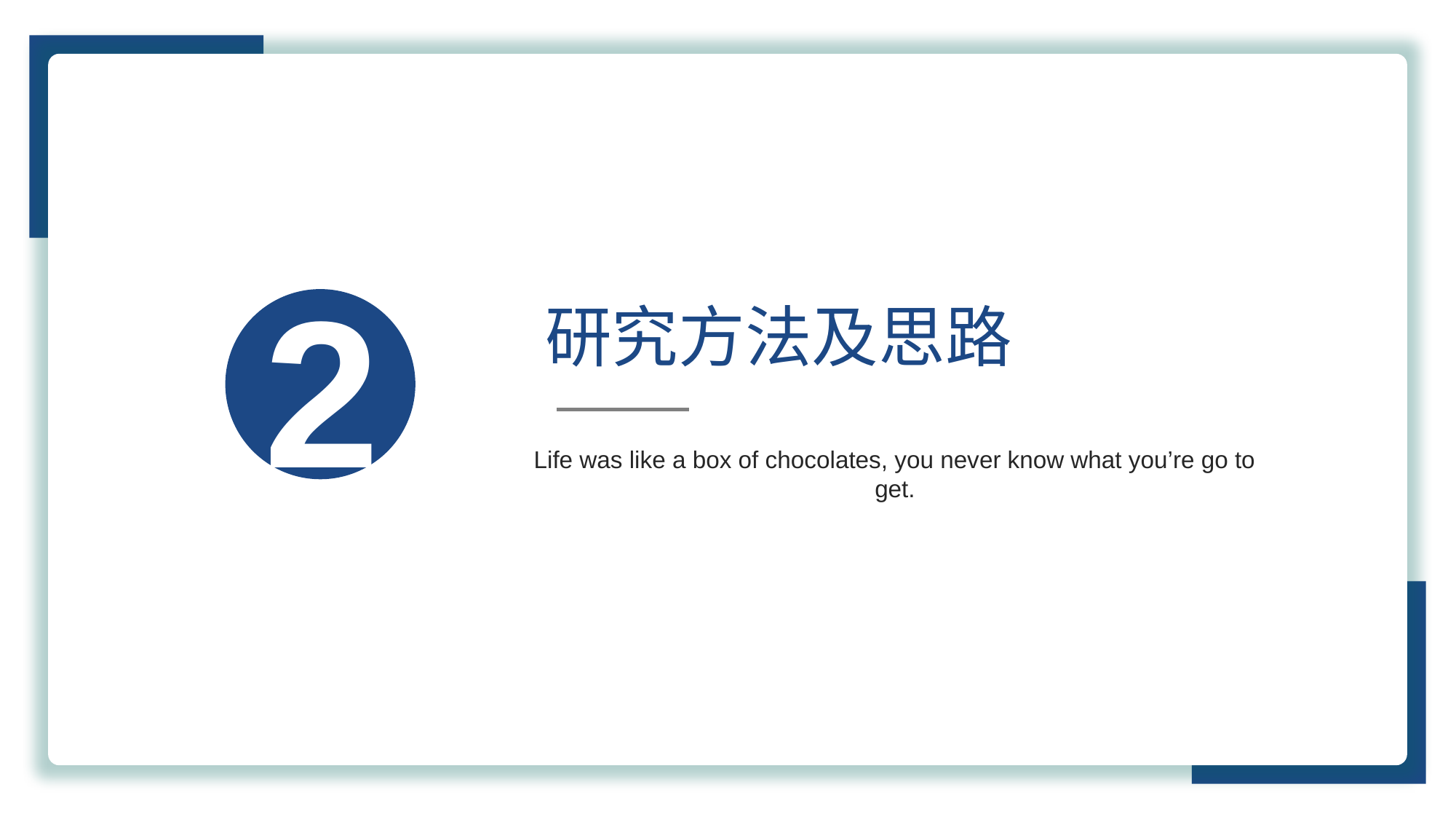

2
研究方法及思路
Life was like a box of chocolates, you never know what you’re go to get.